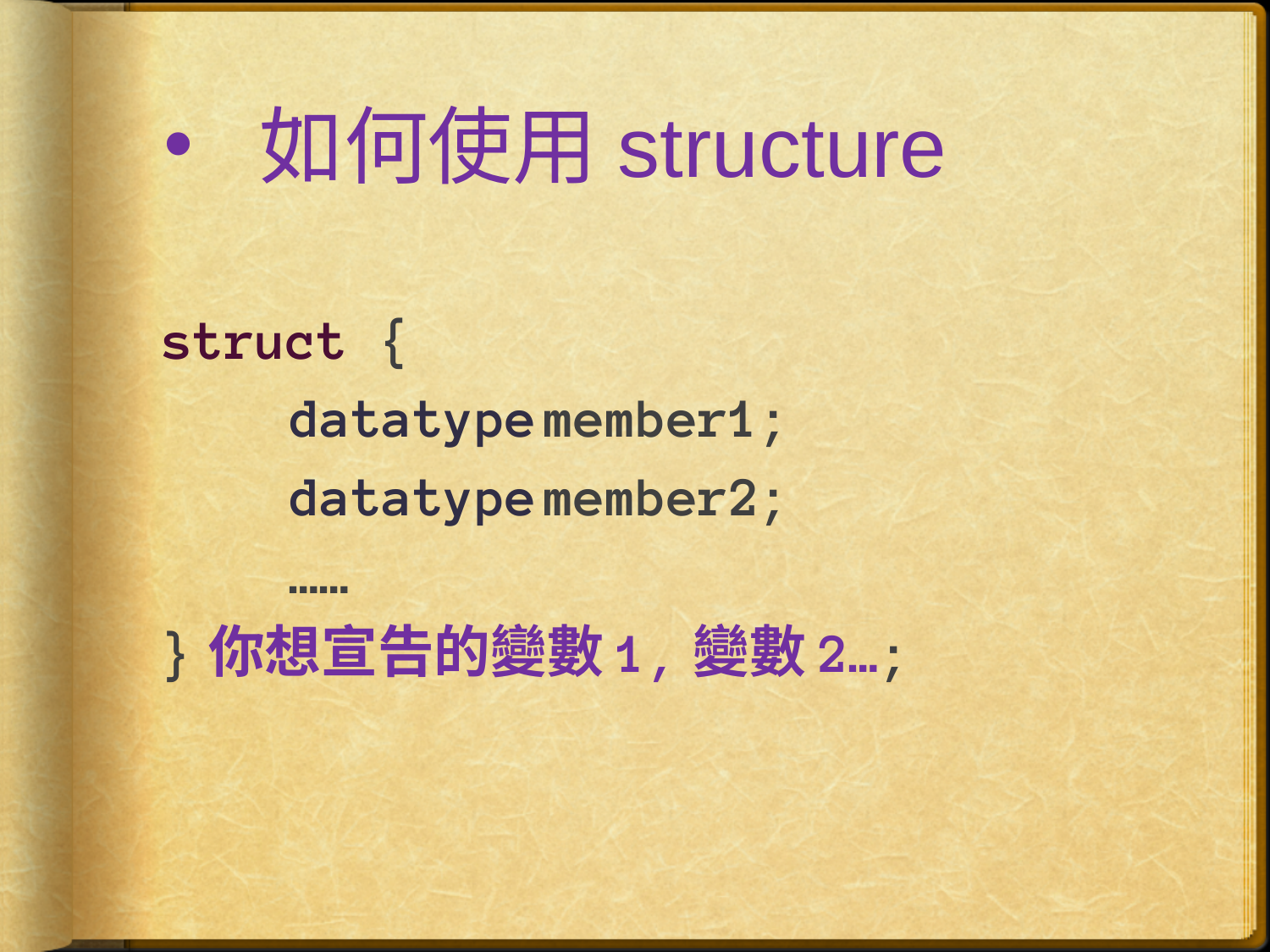

# 如何使用structure
struct {
	datatype	member1;
	datatype	member2;
	……
}你想宣告的變數1,變數2…;